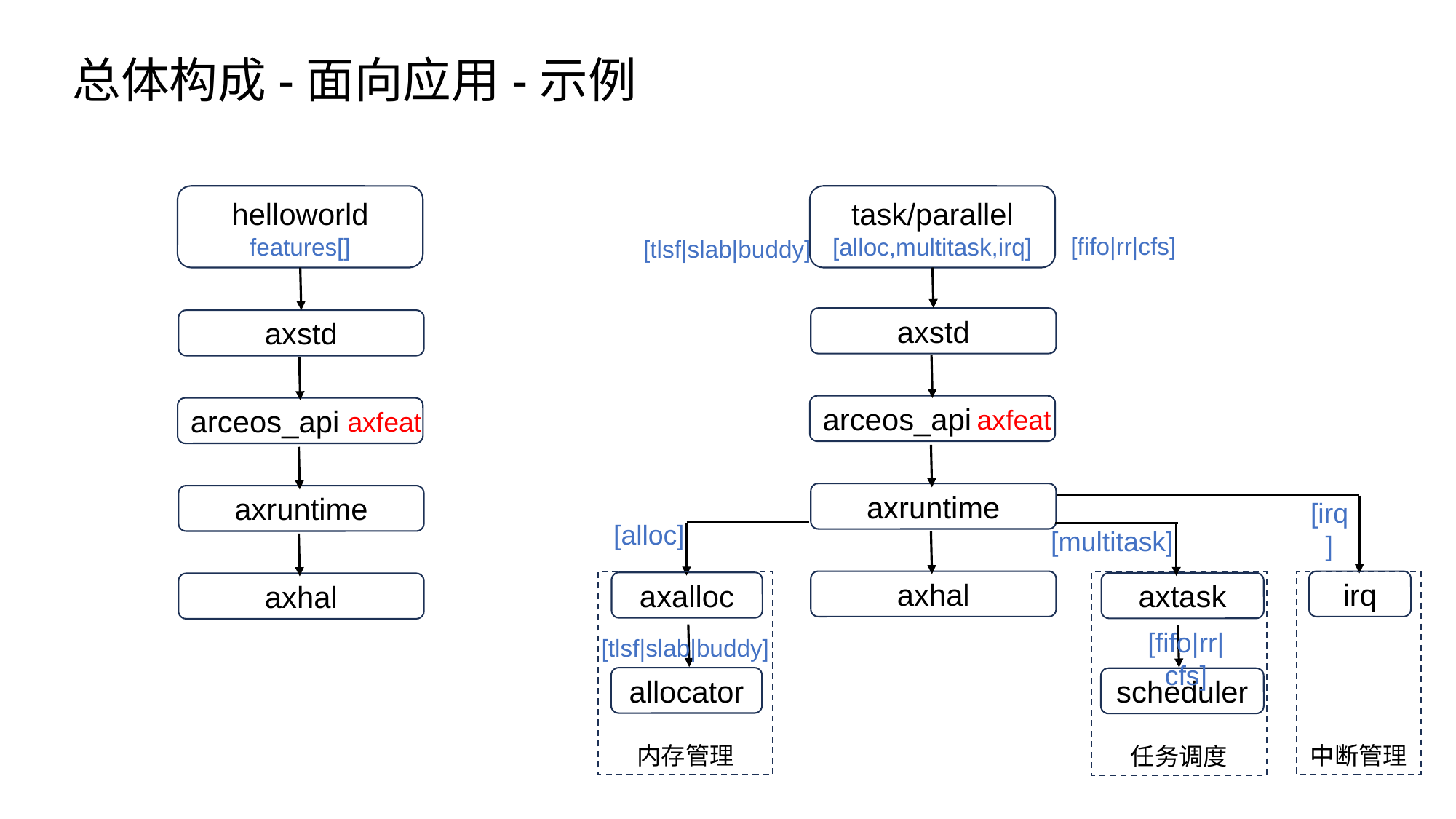

总体构成-面向应用-示例
helloworld
features[]
task/parallel
[alloc,multitask,irq]

[fifo|rr|cfs]
[tlsf|slab|buddy]
axstd
axstd
arceos_api
axfeat
arceos_api
axfeat
axruntime
axruntime
[irq]
[alloc]
[multitask]
内存管理
axhal
中断管理
irq
任务调度
axalloc
axtask
axhal
[fifo|rr|cfs]
[tlsf|slab|buddy]
allocator
scheduler